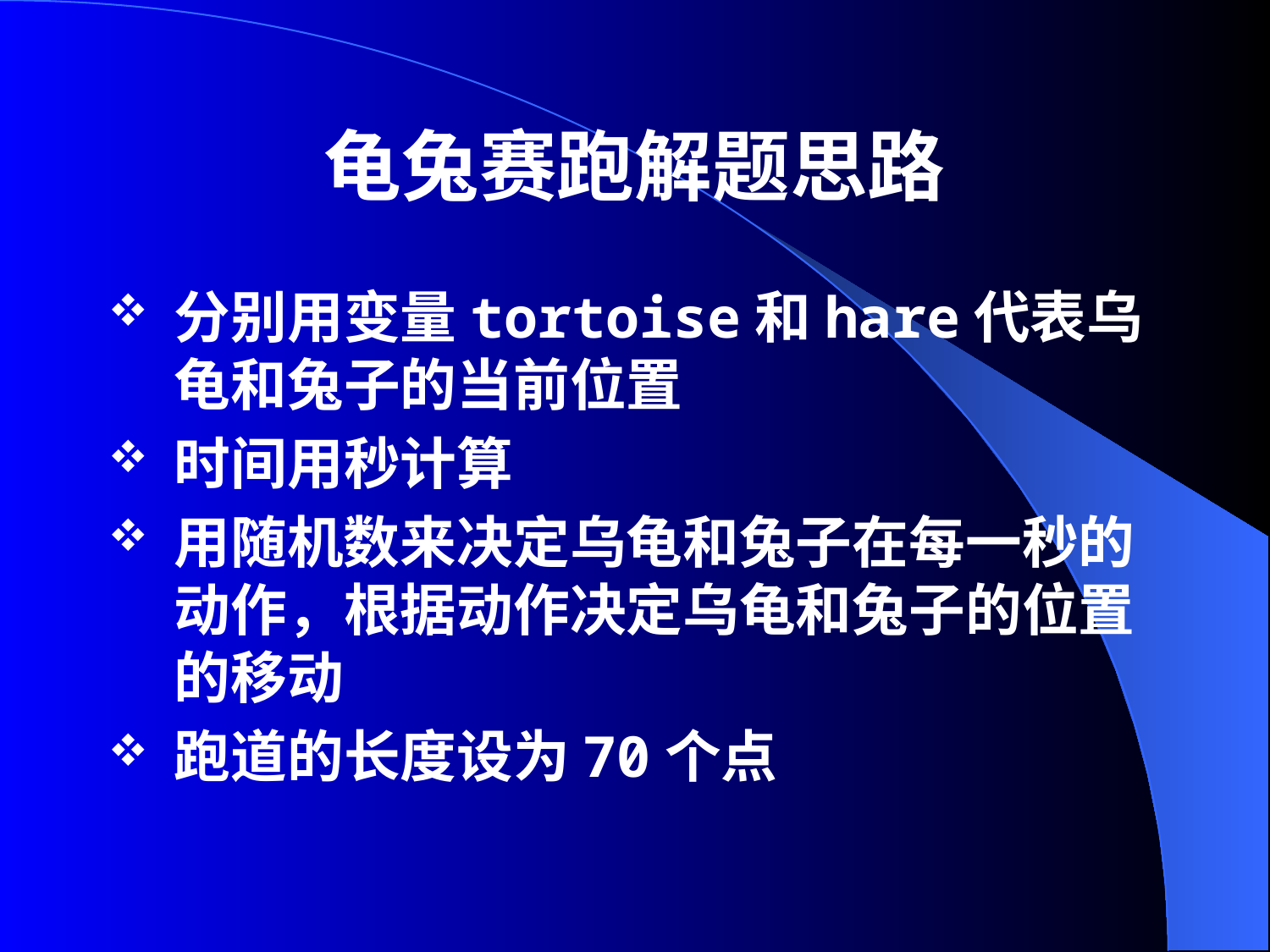

# 龟兔赛跑解题思路
分别用变量tortoise和hare代表乌龟和兔子的当前位置
时间用秒计算
用随机数来决定乌龟和兔子在每一秒的动作，根据动作决定乌龟和兔子的位置的移动
跑道的长度设为70个点